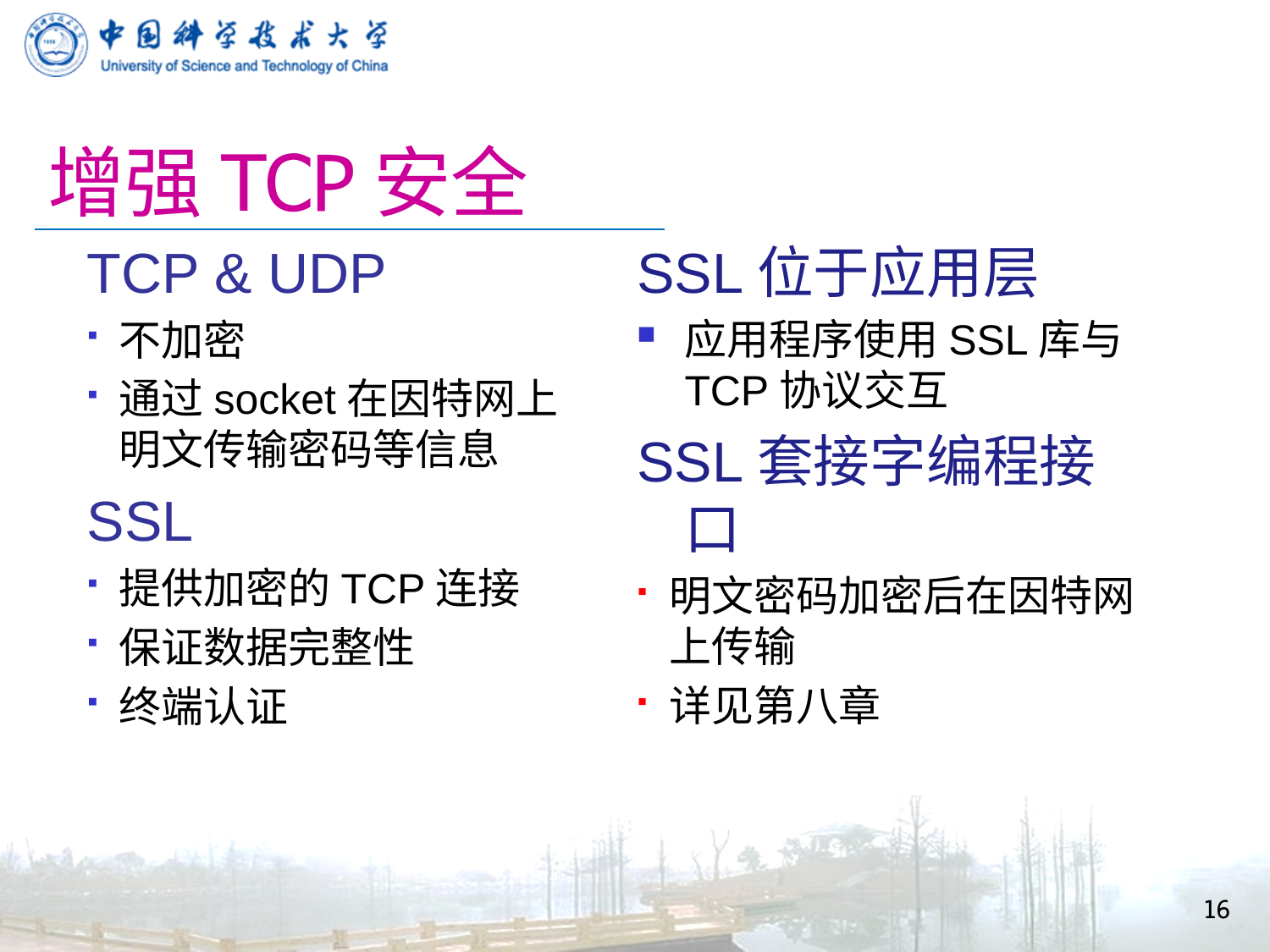

# 增强TCP安全
TCP & UDP
不加密
通过socket在因特网上明文传输密码等信息
SSL
提供加密的TCP连接
保证数据完整性
终端认证
SSL位于应用层
应用程序使用SSL库与TCP协议交互
SSL套接字编程接口
明文密码加密后在因特网上传输
详见第八章

16